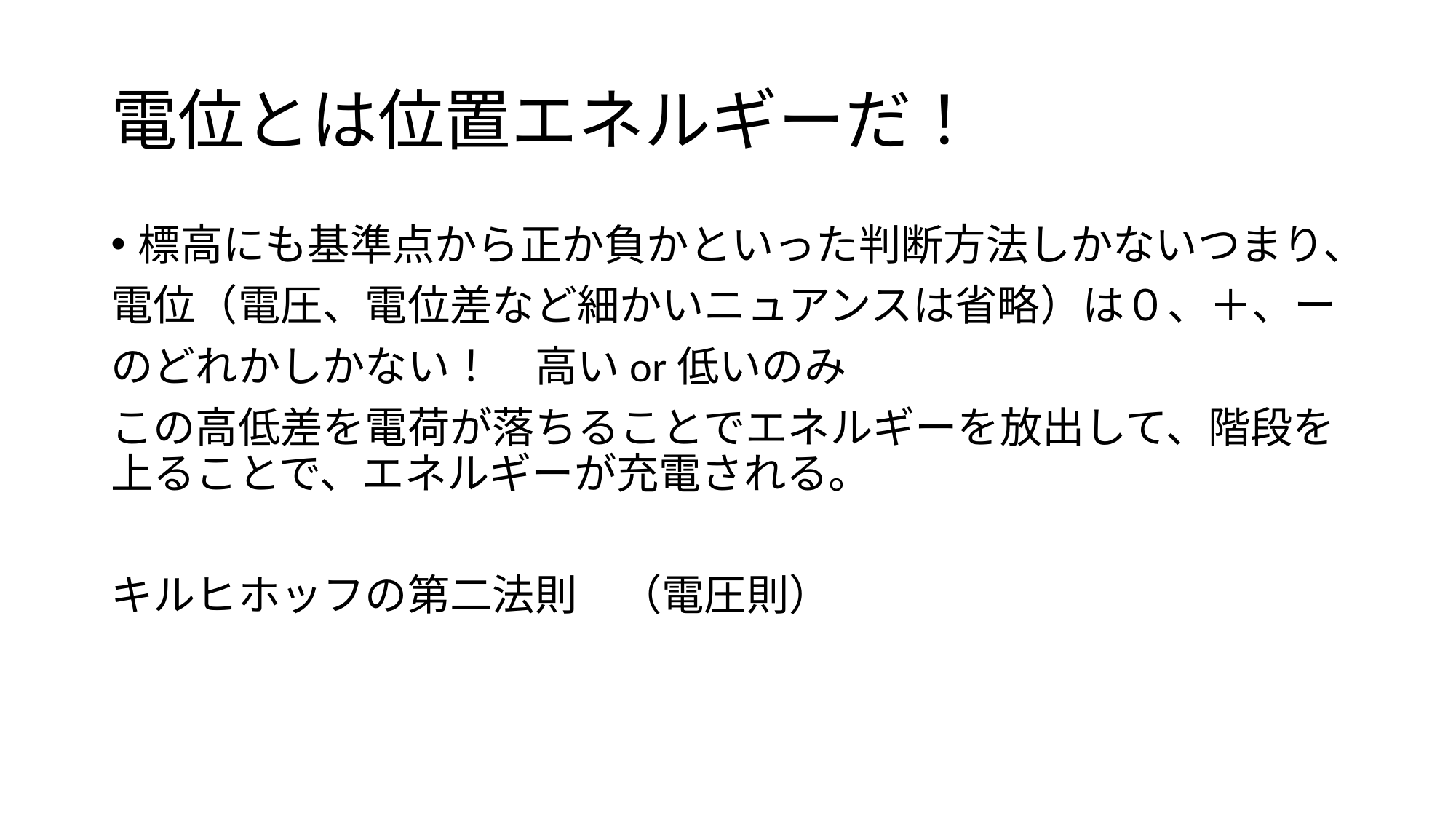

# 電位とは位置エネルギーだ！
標高にも基準点から正か負かといった判断方法しかないつまり、
電位（電圧、電位差など細かいニュアンスは省略）は０、＋、ー
のどれかしかない！　高いor低いのみ
この高低差を電荷が落ちることでエネルギーを放出して、階段を上ることで、エネルギーが充電される。

キルヒホッフの第二法則　（電圧則）